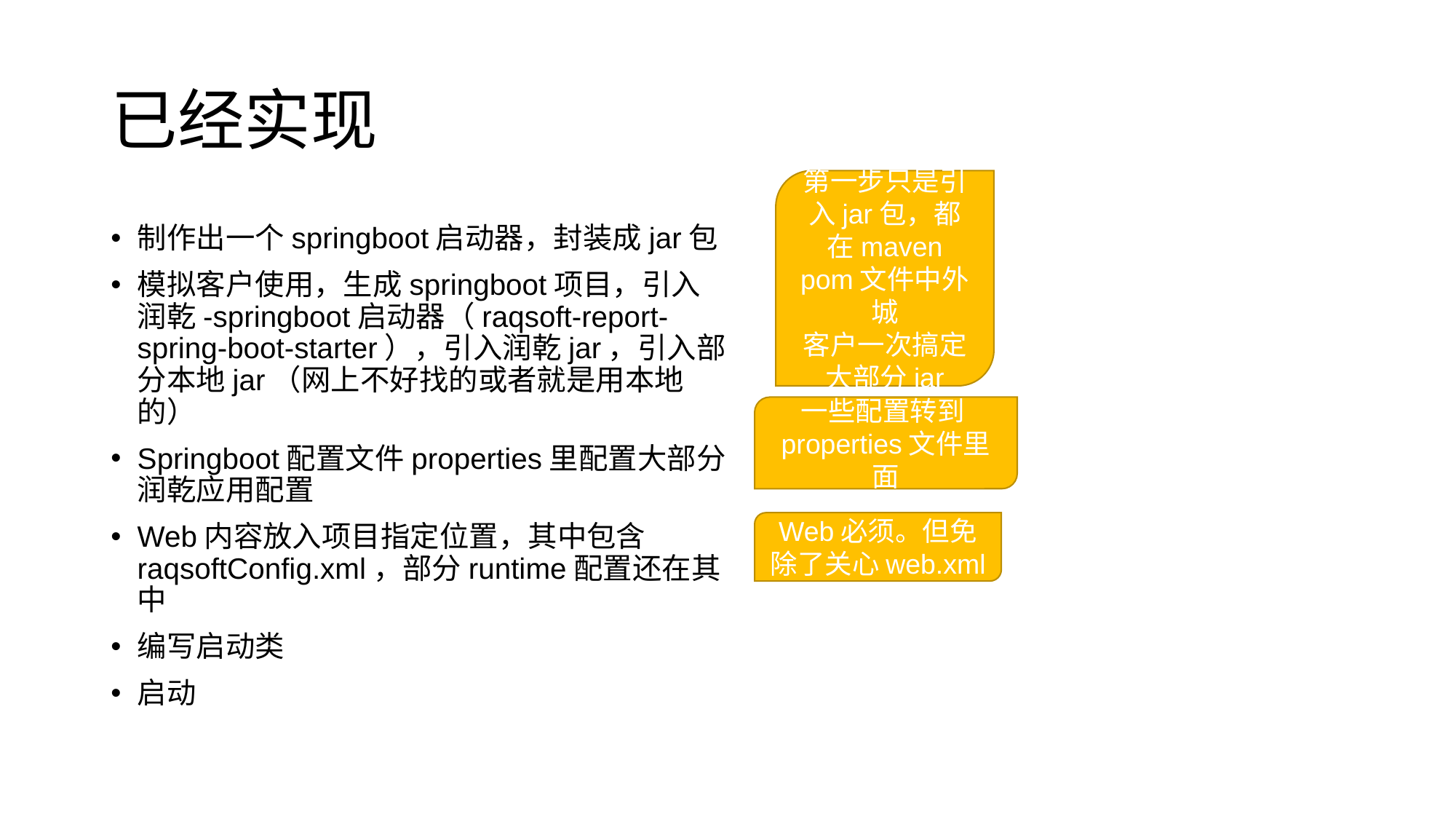

# 已经实现
第一步只是引入jar包，都在maven pom文件中外城
客户一次搞定大部分jar
制作出一个springboot启动器，封装成jar包
模拟客户使用，生成springboot项目，引入润乾-springboot启动器（raqsoft-report-spring-boot-starter），引入润乾jar，引入部分本地jar（网上不好找的或者就是用本地的）
Springboot配置文件properties里配置大部分润乾应用配置
Web内容放入项目指定位置，其中包含raqsoftConfig.xml，部分runtime配置还在其中
编写启动类
启动

一些配置转到properties文件里面
Web必须。但免除了关心web.xml